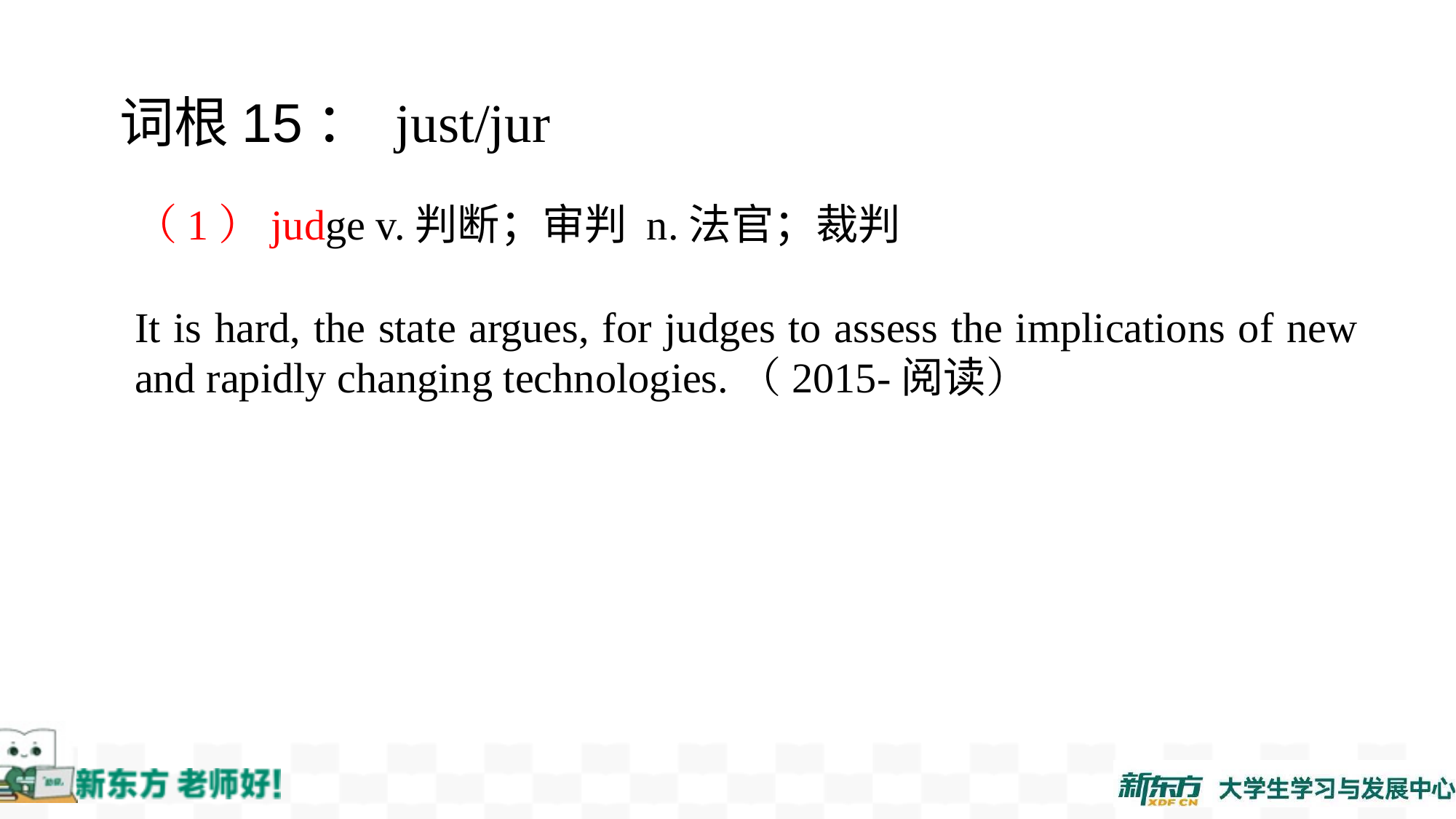

词根15： just/jur

（1）judge v.判断；审判 n.法官；裁判

It is hard, the state argues, for judges to assess the implications of new and rapidly changing technologies.（2015-阅读）